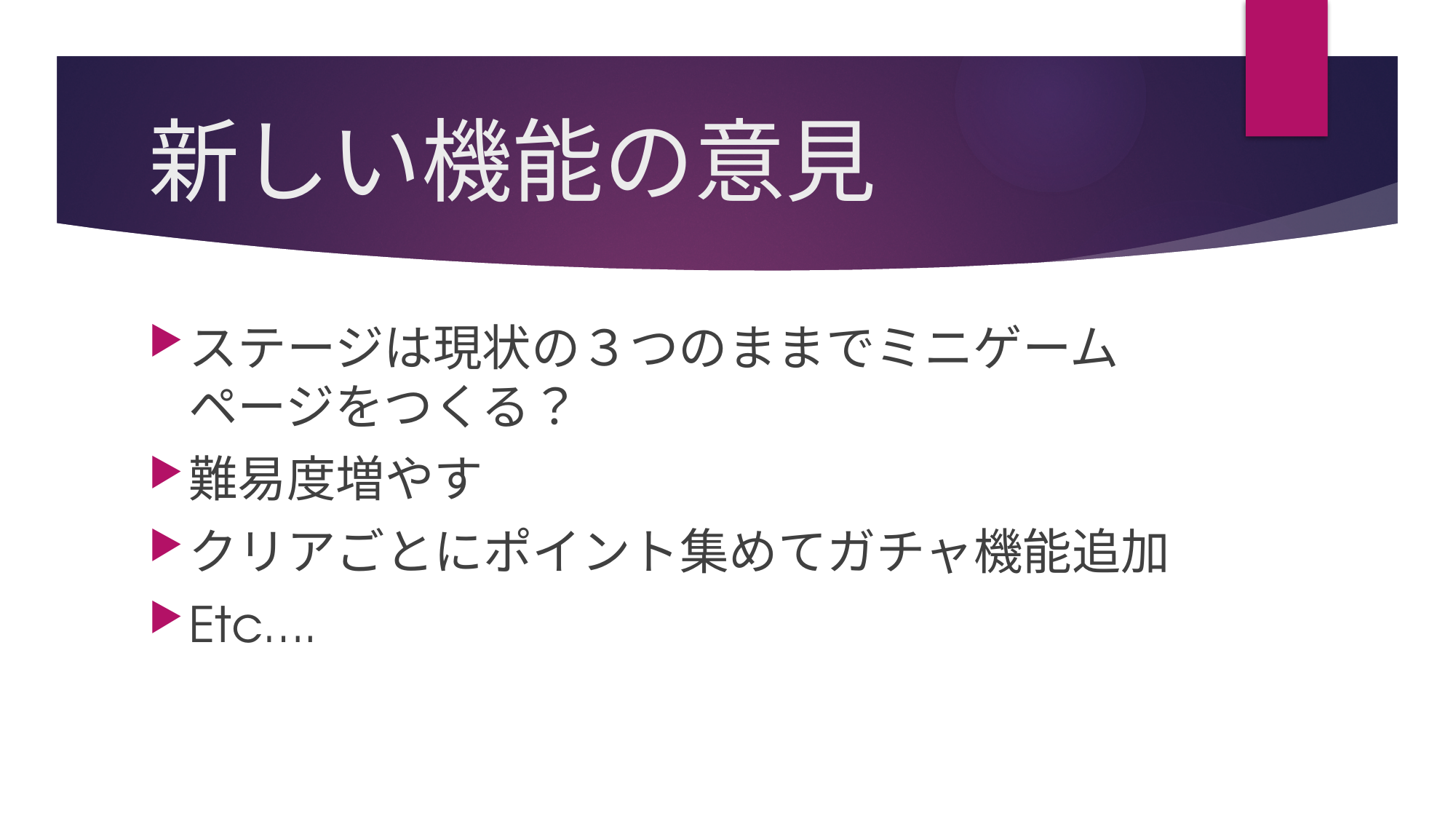

# 新しい機能の意見
ステージは現状の３つのままでミニゲームページをつくる？
難易度増やす
クリアごとにポイント集めてガチャ機能追加
Etc….